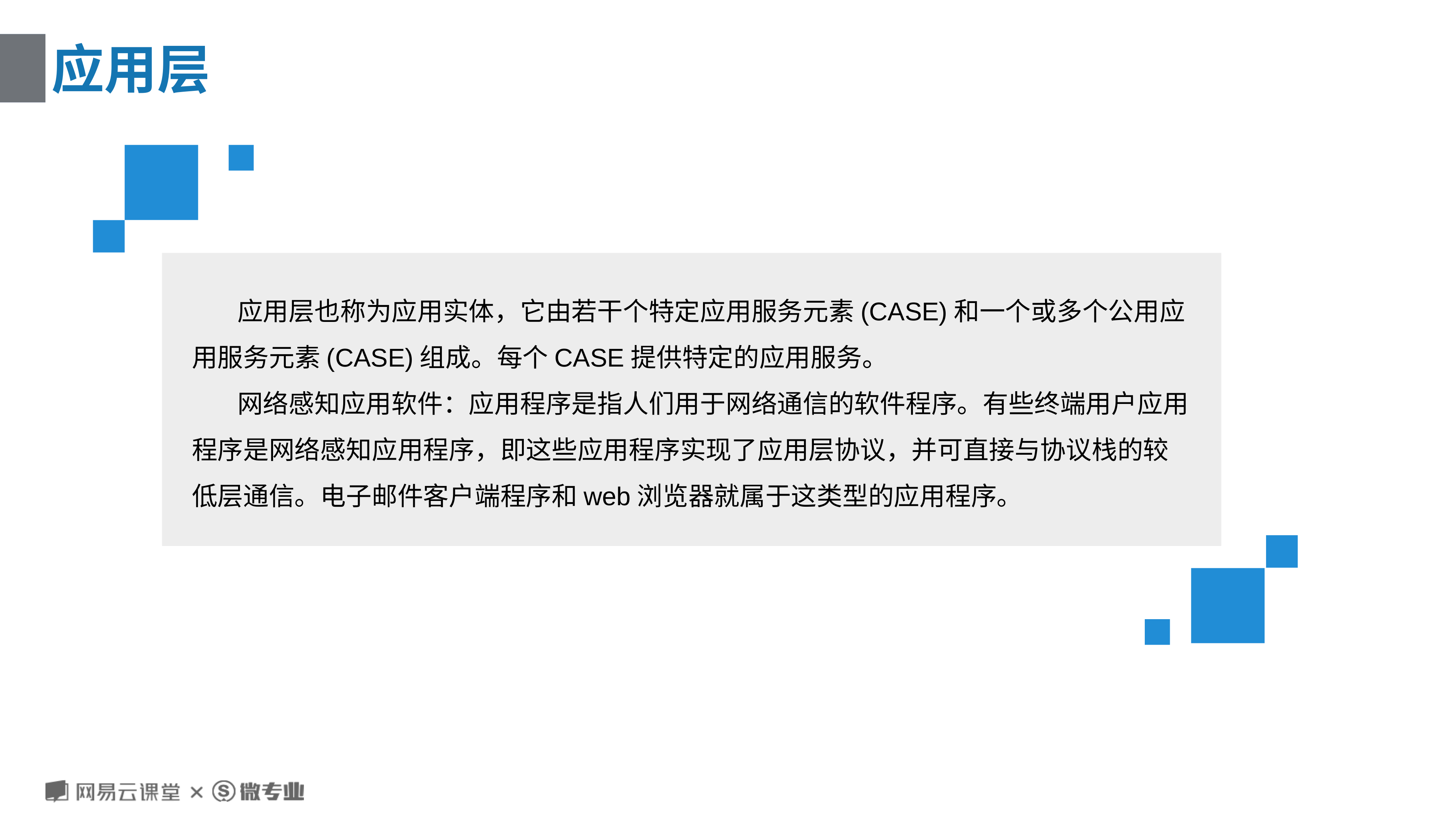

# 应用层

应用层也称为应用实体，它由若干个特定应用服务元素(CASE)和一个或多个公用应用服务元素(CASE)组成。每个CASE提供特定的应用服务。
网络感知应用软件：应用程序是指人们用于网络通信的软件程序。有些终端用户应用程序是网络感知应用程序，即这些应用程序实现了应用层协议，并可直接与协议栈的较低层通信。电子邮件客户端程序和web浏览器就属于这类型的应用程序。